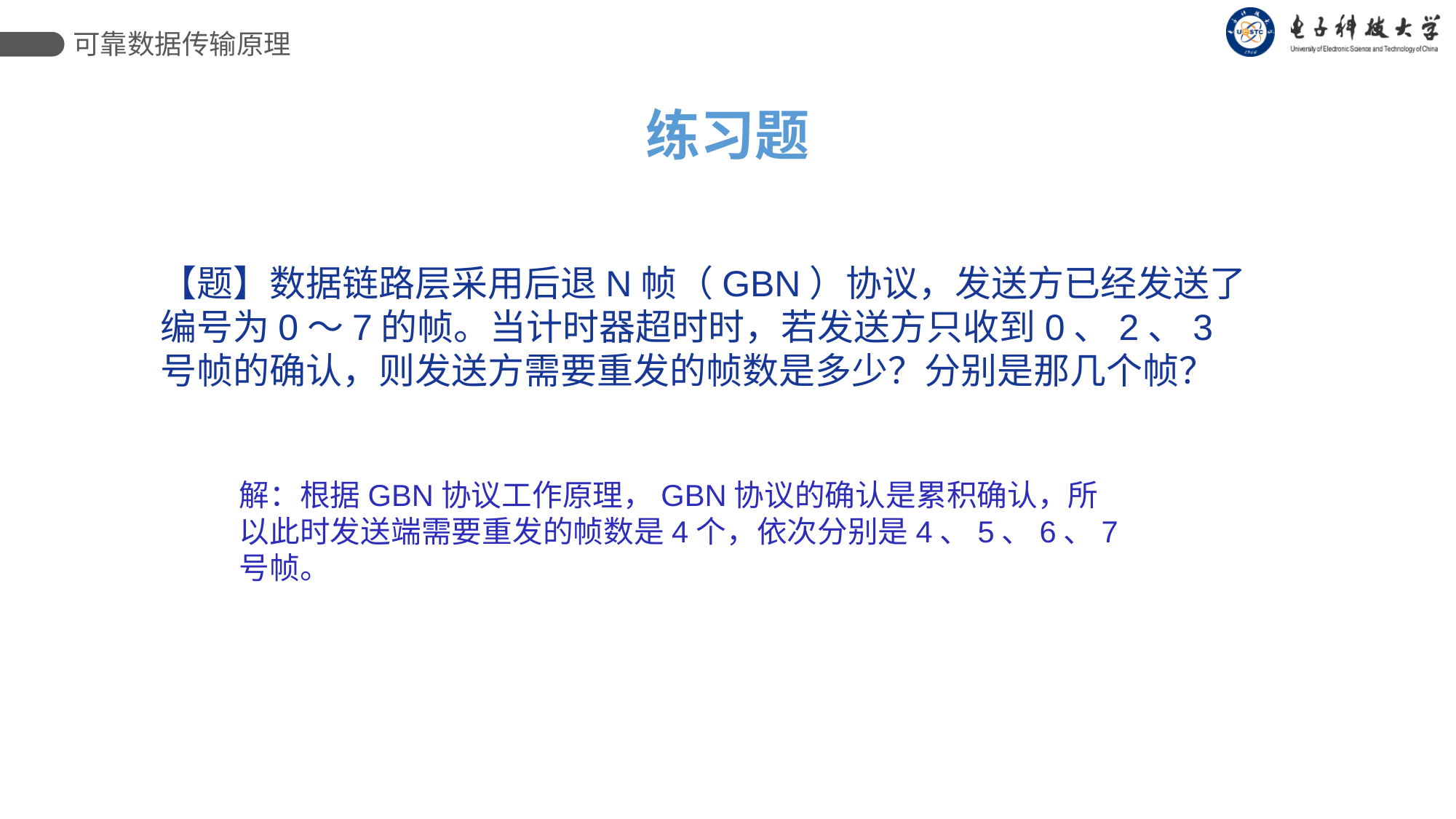

可靠数据传输原理

练习题
【题】数据链路层采用后退N帧（GBN）协议，发送方已经发送了编号为0～7的帧。当计时器超时时，若发送方只收到0、2、3号帧的确认，则发送方需要重发的帧数是多少？分别是那几个帧？
解：根据GBN协议工作原理，GBN协议的确认是累积确认，所以此时发送端需要重发的帧数是4个，依次分别是4、5、6、7号帧。